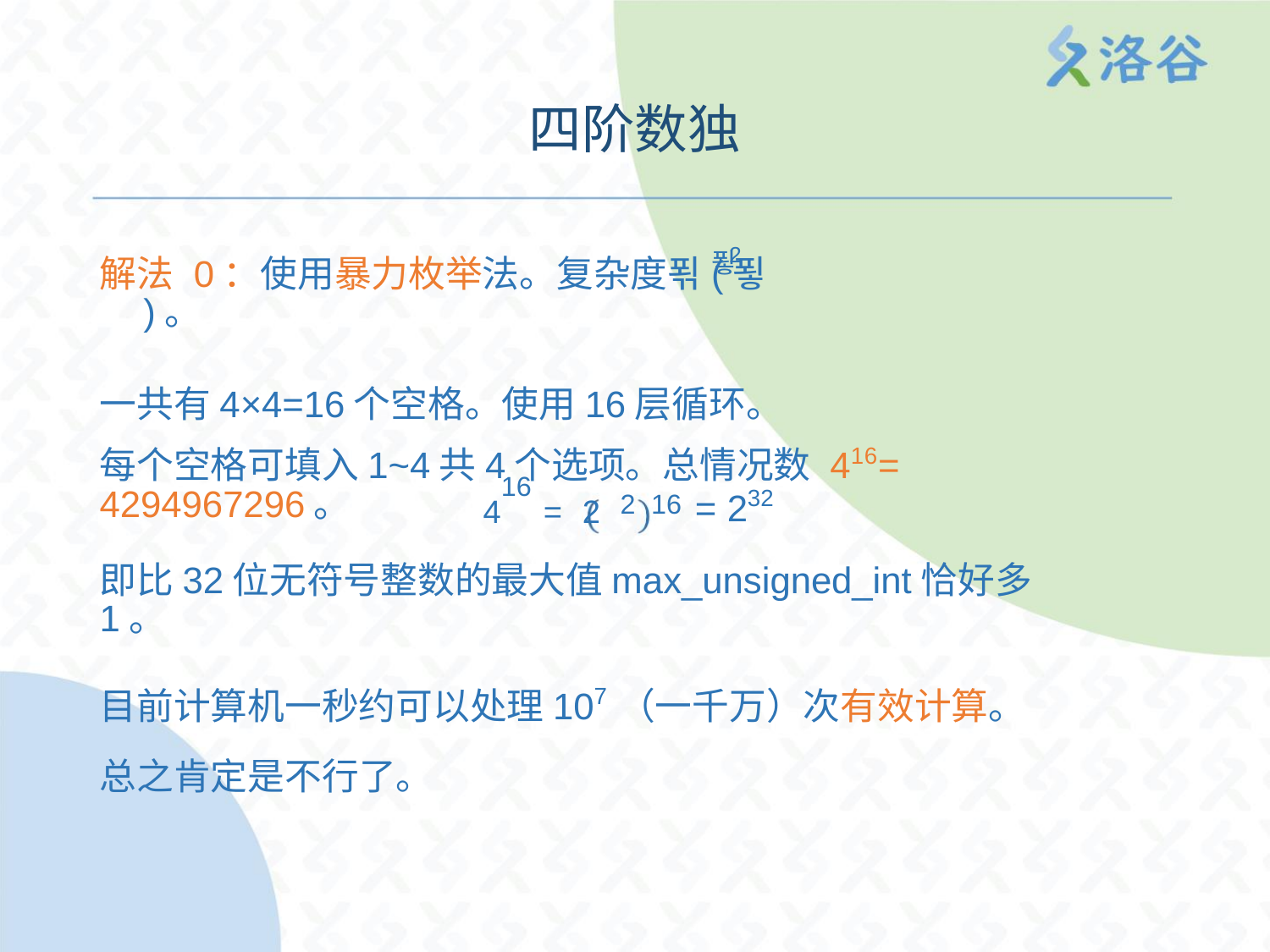

四阶数独
2
푛
解法 0：使用暴力枚举法。复杂度푂(푛 )。
一共有4×4=16个空格。使用16层循环。
每个空格可填入1~4共4个选项。总情况数 416= 4294967296。
416 = 2
2 16
= 232
即比32位无符号整数的最大值max_unsigned_int恰好多1。
目前计算机一秒约可以处理107（一千万）次有效计算。
总之肯定是不行了。